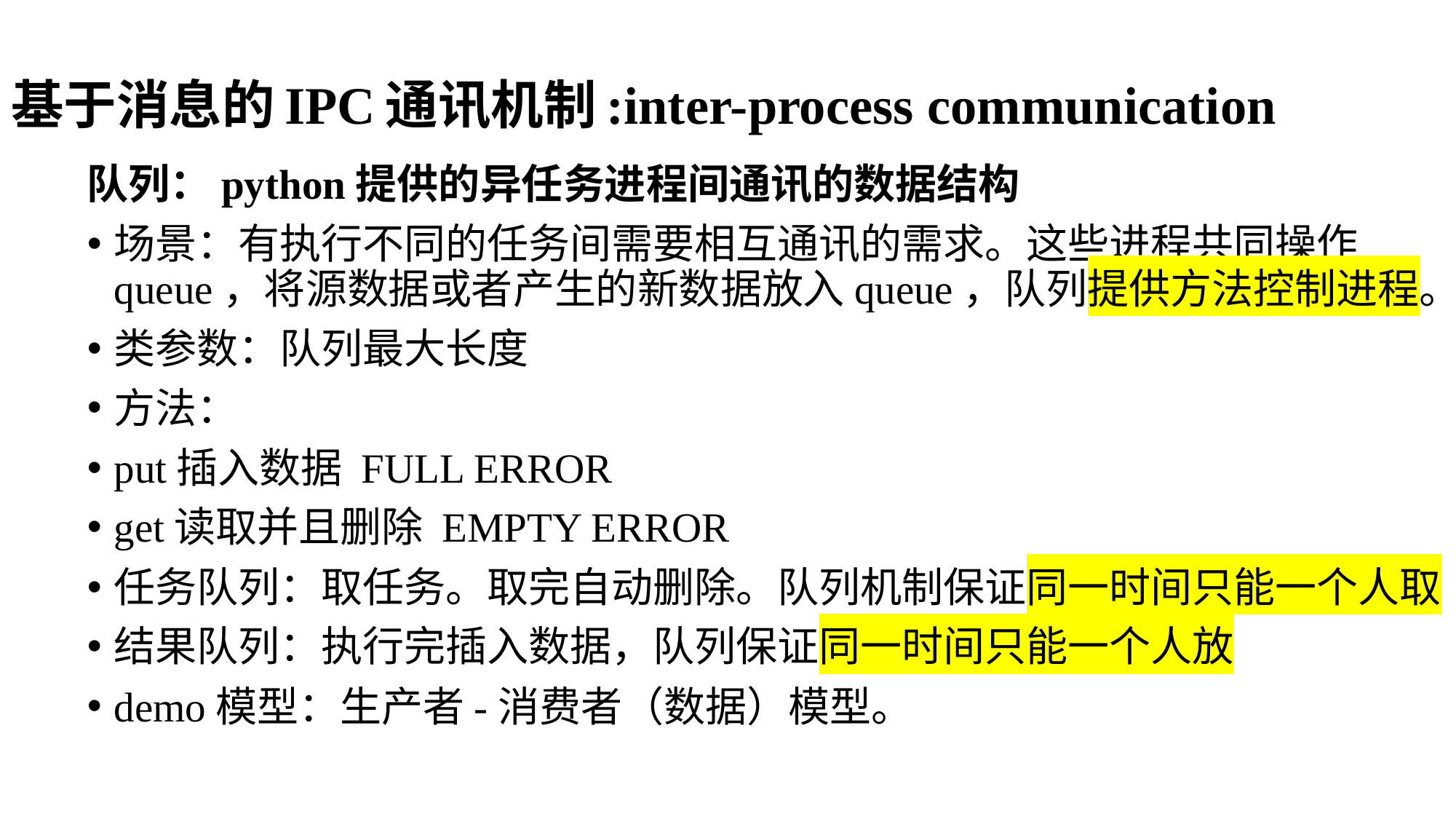

# 基于消息的IPC通讯机制:inter-process communication
队列：python提供的异任务进程间通讯的数据结构
场景：有执行不同的任务间需要相互通讯的需求。这些进程共同操作queue，将源数据或者产生的新数据放入queue，队列提供方法控制进程。
类参数：队列最大长度
方法：
put插入数据 FULL ERROR
get读取并且删除 EMPTY ERROR
任务队列：取任务。取完自动删除。队列机制保证同一时间只能一个人取
结果队列：执行完插入数据，队列保证同一时间只能一个人放
demo模型：生产者-消费者（数据）模型。